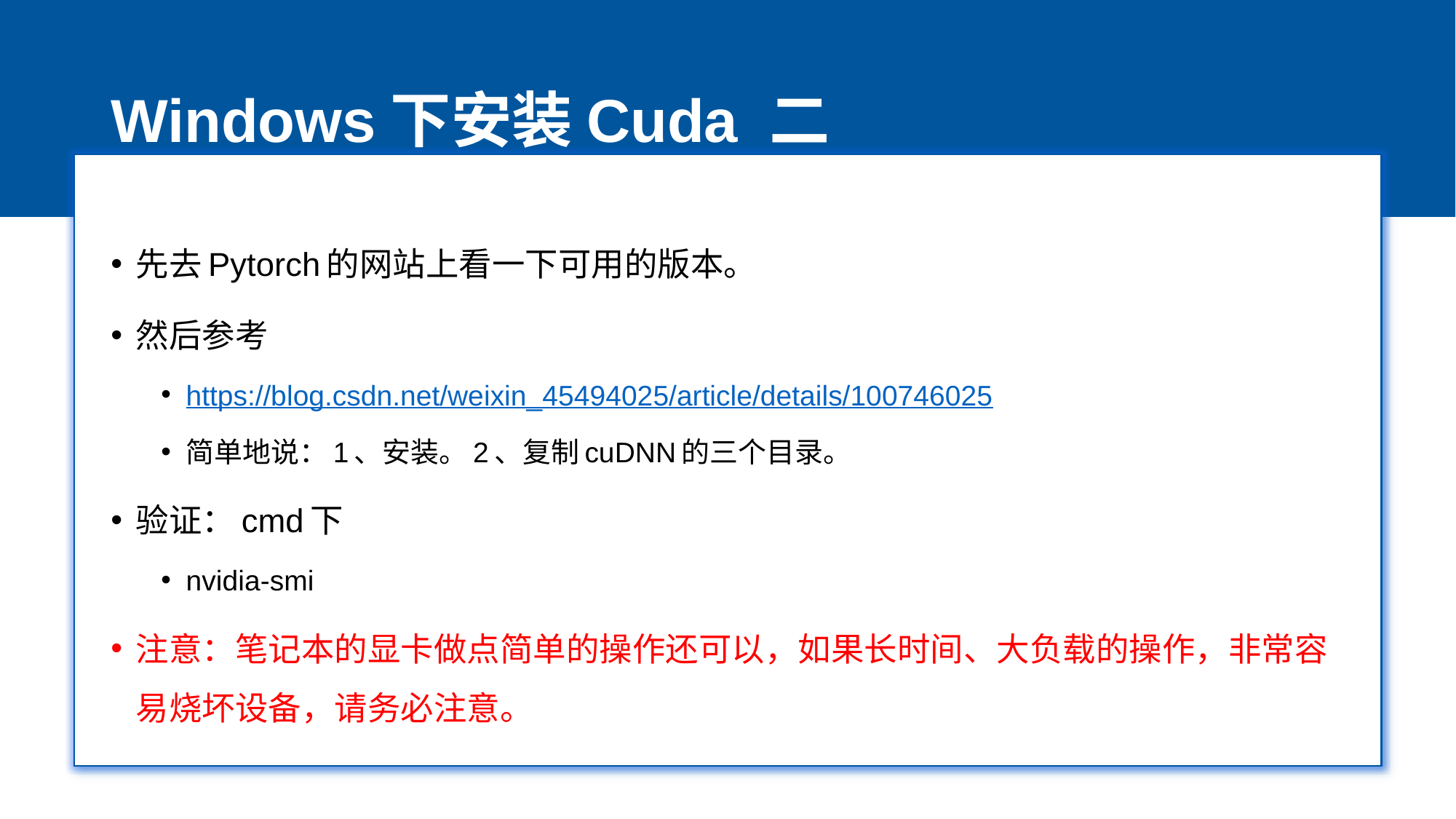

# Windows下安装Cuda 二
先去Pytorch的网站上看一下可用的版本。
然后参考
https://blog.csdn.net/weixin_45494025/article/details/100746025
简单地说：1、安装。2、复制cuDNN的三个目录。
验证：cmd下
nvidia-smi
注意：笔记本的显卡做点简单的操作还可以，如果长时间、大负载的操作，非常容易烧坏设备，请务必注意。